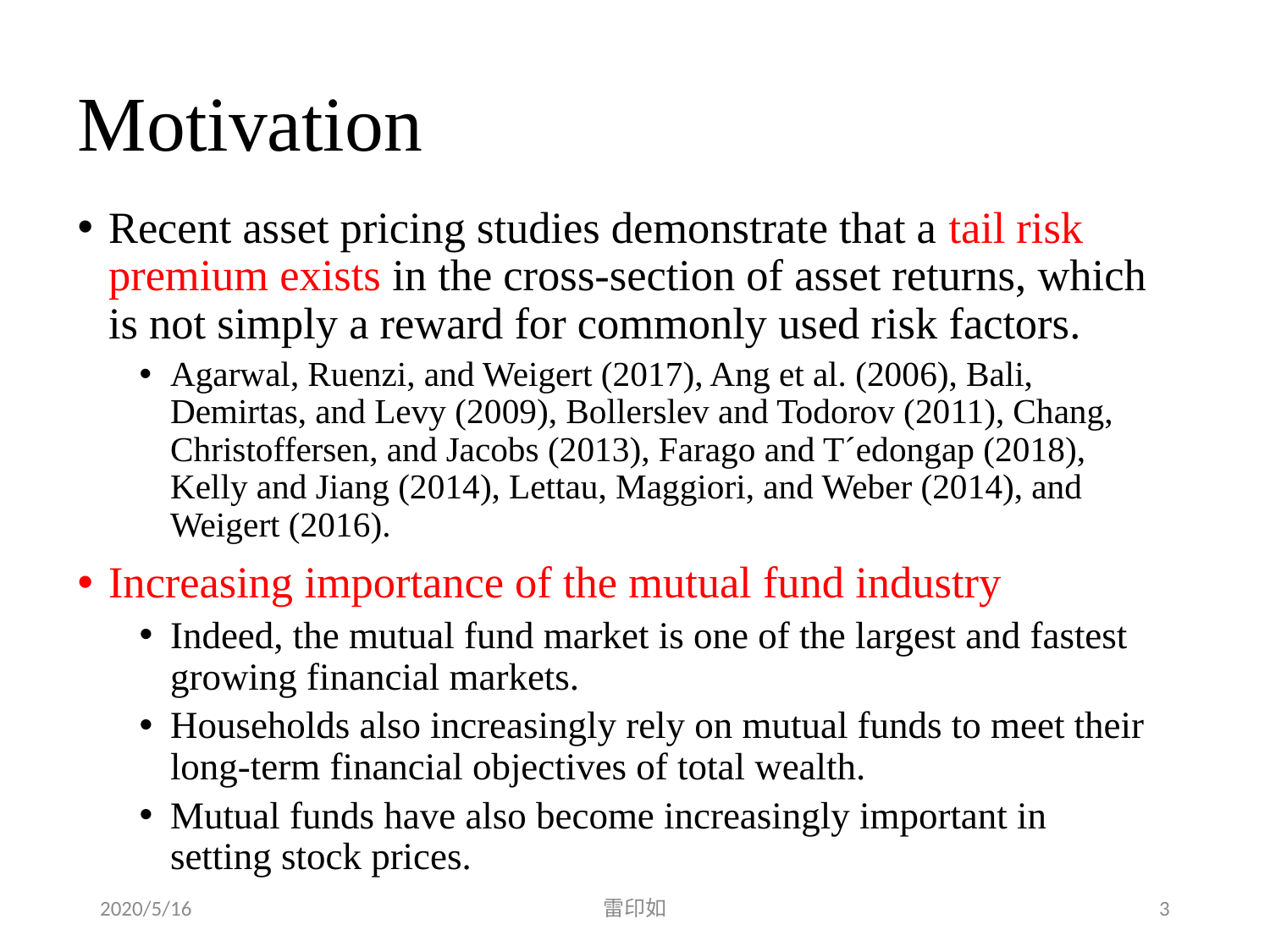

# Motivation
Recent asset pricing studies demonstrate that a tail risk premium exists in the cross-section of asset returns, which is not simply a reward for commonly used risk factors.
Agarwal, Ruenzi, and Weigert (2017), Ang et al. (2006), Bali, Demirtas, and Levy (2009), Bollerslev and Todorov (2011), Chang, Christoffersen, and Jacobs (2013), Farago and T´edongap (2018), Kelly and Jiang (2014), Lettau, Maggiori, and Weber (2014), and Weigert (2016).
Increasing importance of the mutual fund industry
Indeed, the mutual fund market is one of the largest and fastest growing financial markets.
Households also increasingly rely on mutual funds to meet their long-term financial objectives of total wealth.
Mutual funds have also become increasingly important in setting stock prices.

2020/5/16
雷印如
3